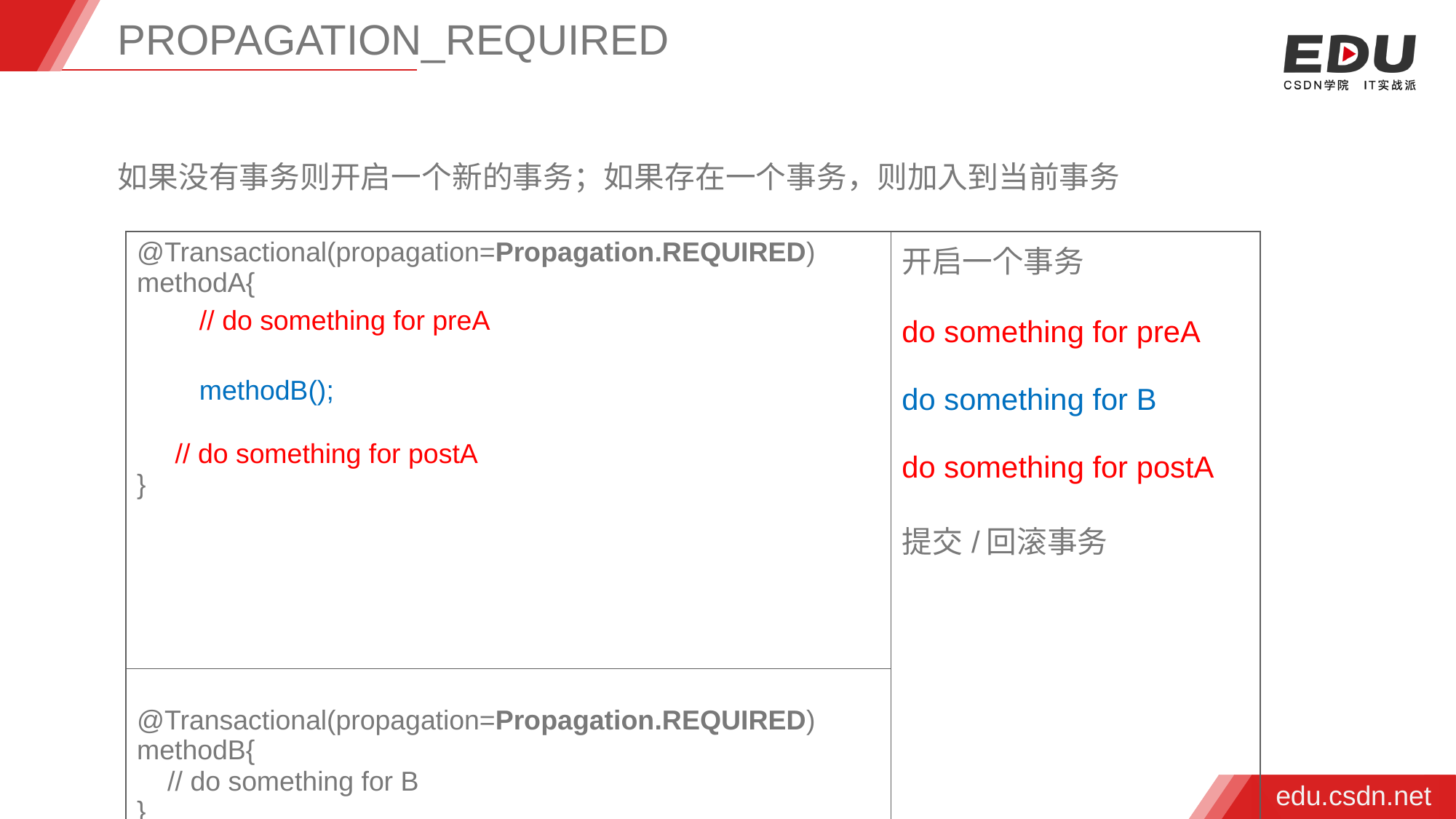

PROPAGATION_REQUIRED
如果没有事务则开启一个新的事务；如果存在一个事务，则加入到当前事务
| @Transactional(propagation=Propagation.REQUIRED) methodA{ 　　// do something for preA 　　methodB(); // do something for postA } | 开启一个事务 do something for preA do something for B do something for postA 提交/回滚事务 |
| --- | --- |
| @Transactional(propagation=Propagation.REQUIRED) methodB{ // do something for B } |  |
edu.csdn.net